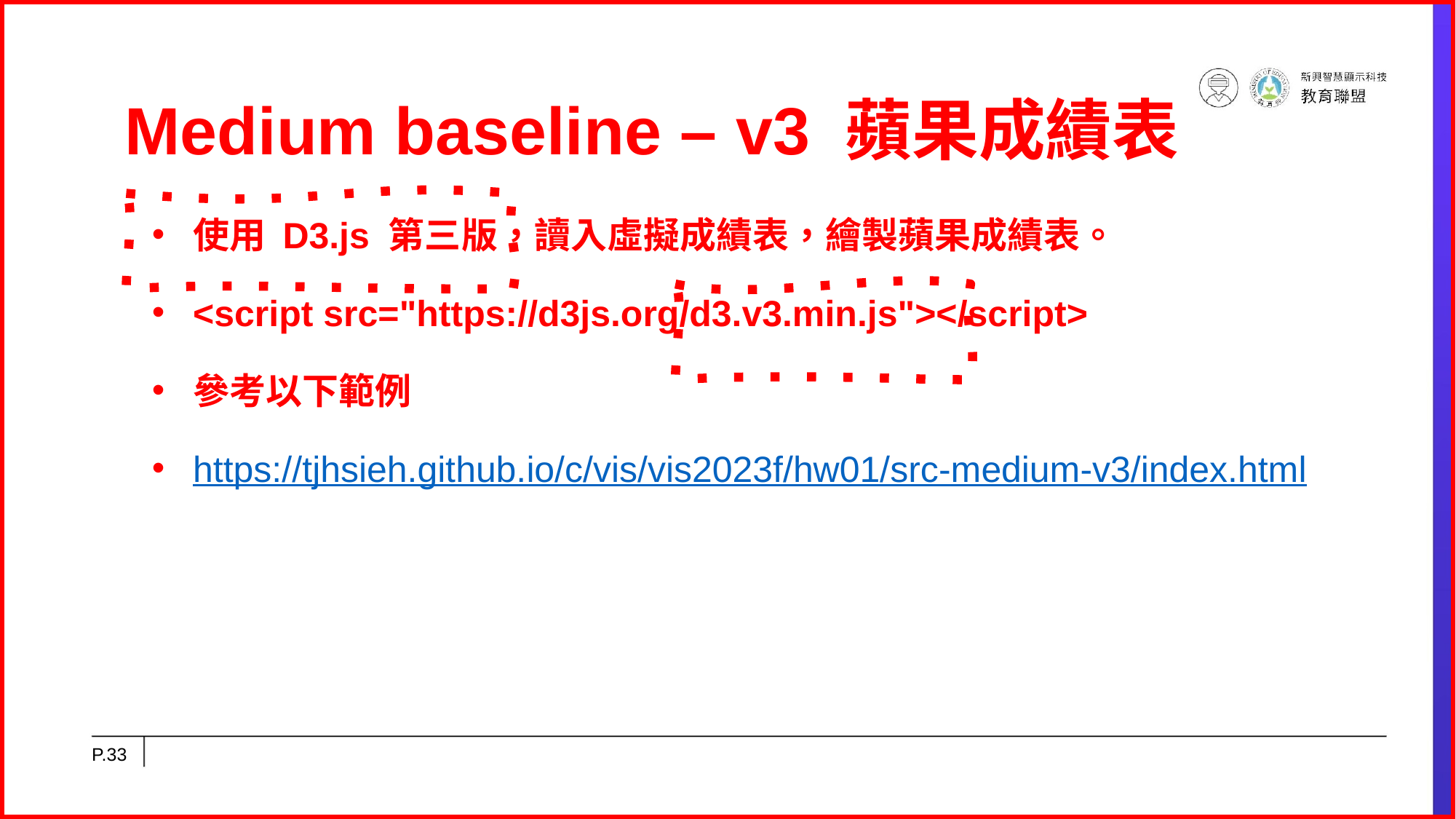

# Medium baseline – v3 蘋果成績表
使用 D3.js 第三版，讀入虛擬成績表，繪製蘋果成績表。
<script src="https://d3js.org/d3.v3.min.js"></script>
參考以下範例
https://tjhsieh.github.io/c/vis/vis2023f/hw01/src-medium-v3/index.html

P.33